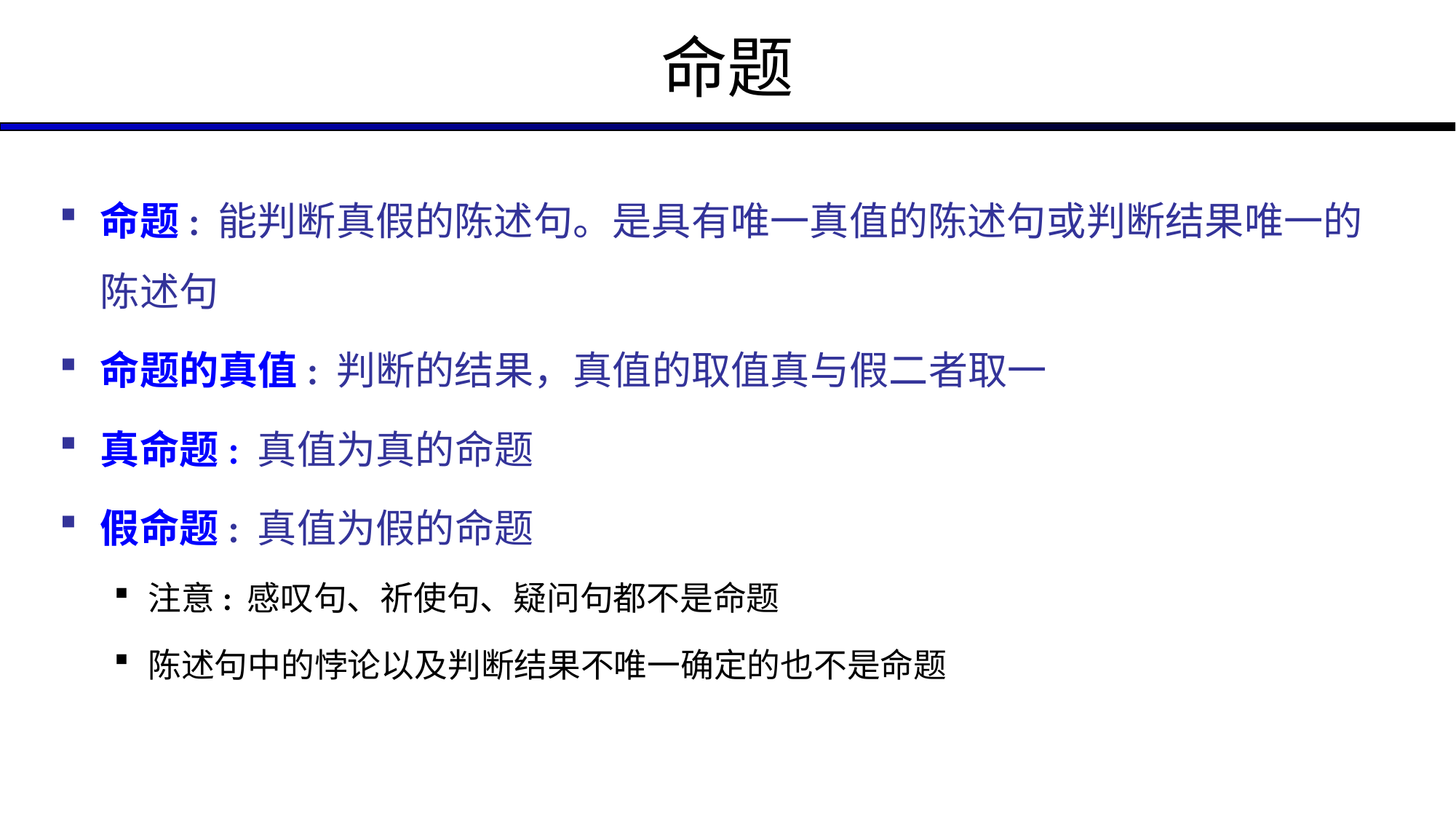

# 命题
命题: 能判断真假的陈述句。是具有唯一真值的陈述句或判断结果唯一的陈述句
命题的真值: 判断的结果，真值的取值真与假二者取一
真命题: 真值为真的命题
假命题: 真值为假的命题
注意: 感叹句、祈使句、疑问句都不是命题
陈述句中的悖论以及判断结果不唯一确定的也不是命题